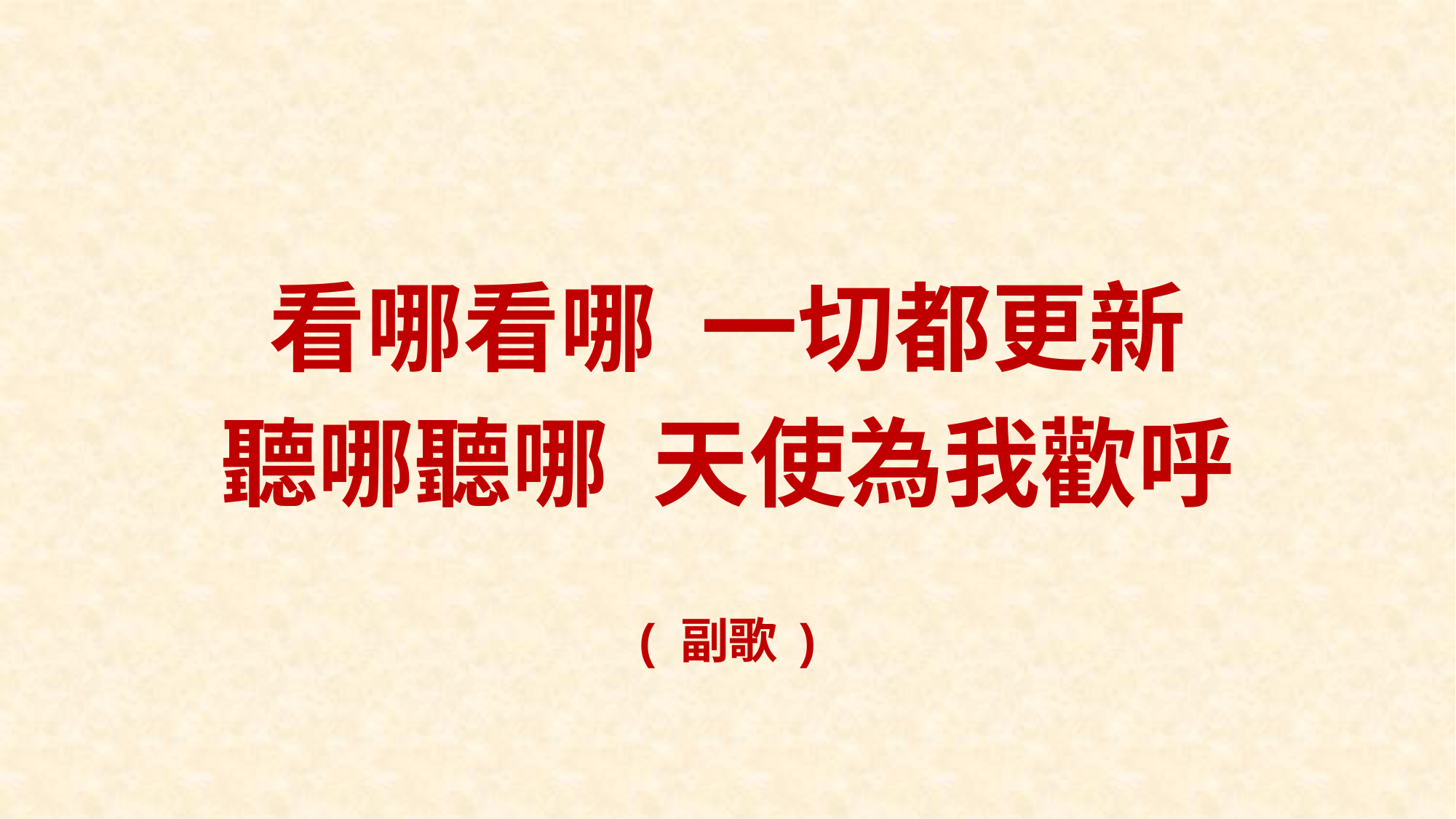

看哪看哪  一切都更新
聽哪聽哪  天使為我歡呼
( 副歌 )